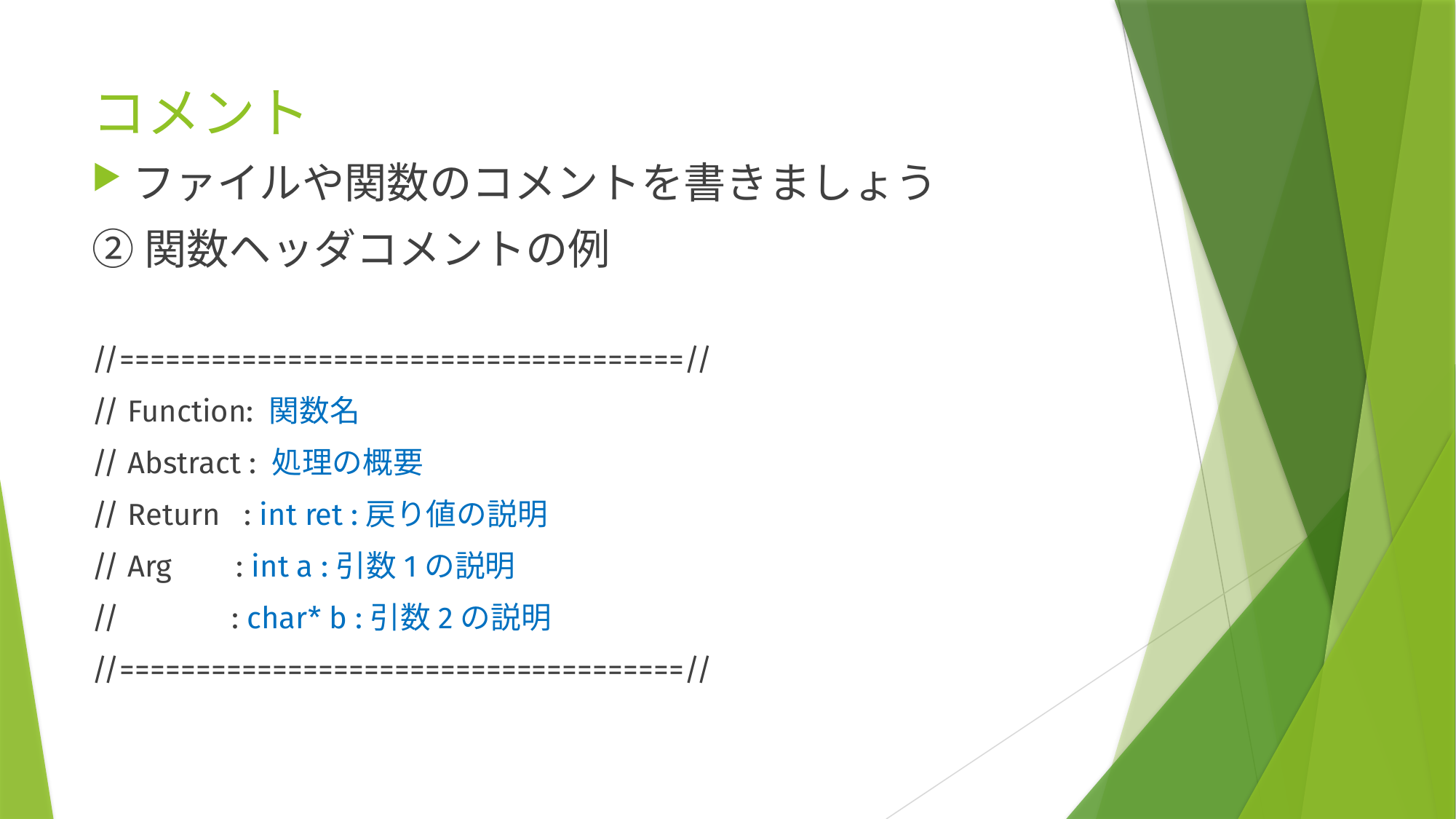

# コメント
ファイルや関数のコメントを書きましょう
②関数ヘッダコメントの例

//=====================================//
// Function: 関数名
// Abstract : 処理の概要
// Return   : int ret :戻り値の説明
// Arg        : int a :引数1の説明
//              : char* b :引数2の説明
//=====================================//